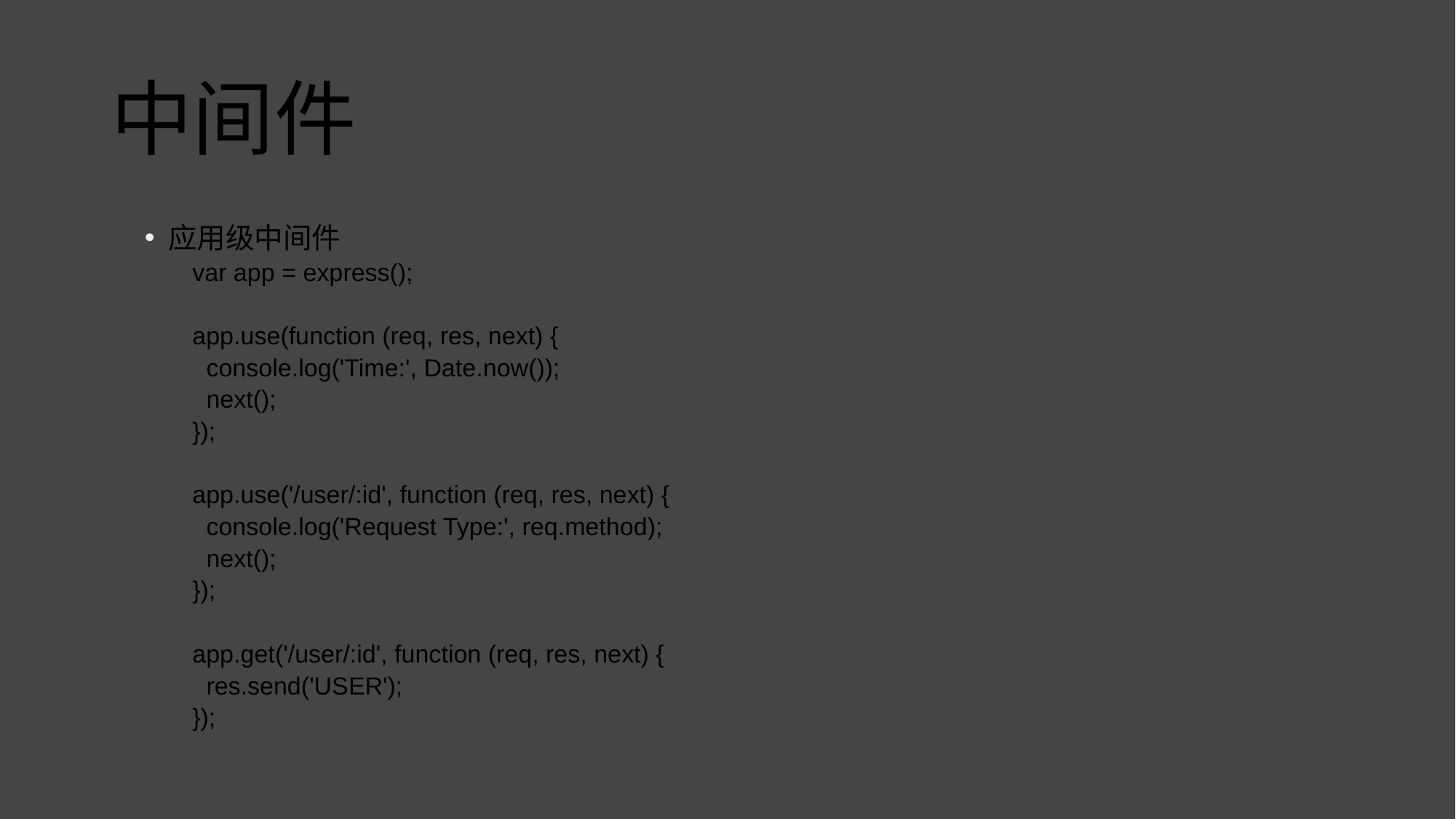

# 中间件
应用级中间件
var app = express();

app.use(function (req, res, next) {
  console.log('Time:', Date.now());
  next();
});

app.use('/user/:id', function (req, res, next) {
  console.log('Request Type:', req.method);
  next();
});

app.get('/user/:id', function (req, res, next) {
  res.send('USER');
});